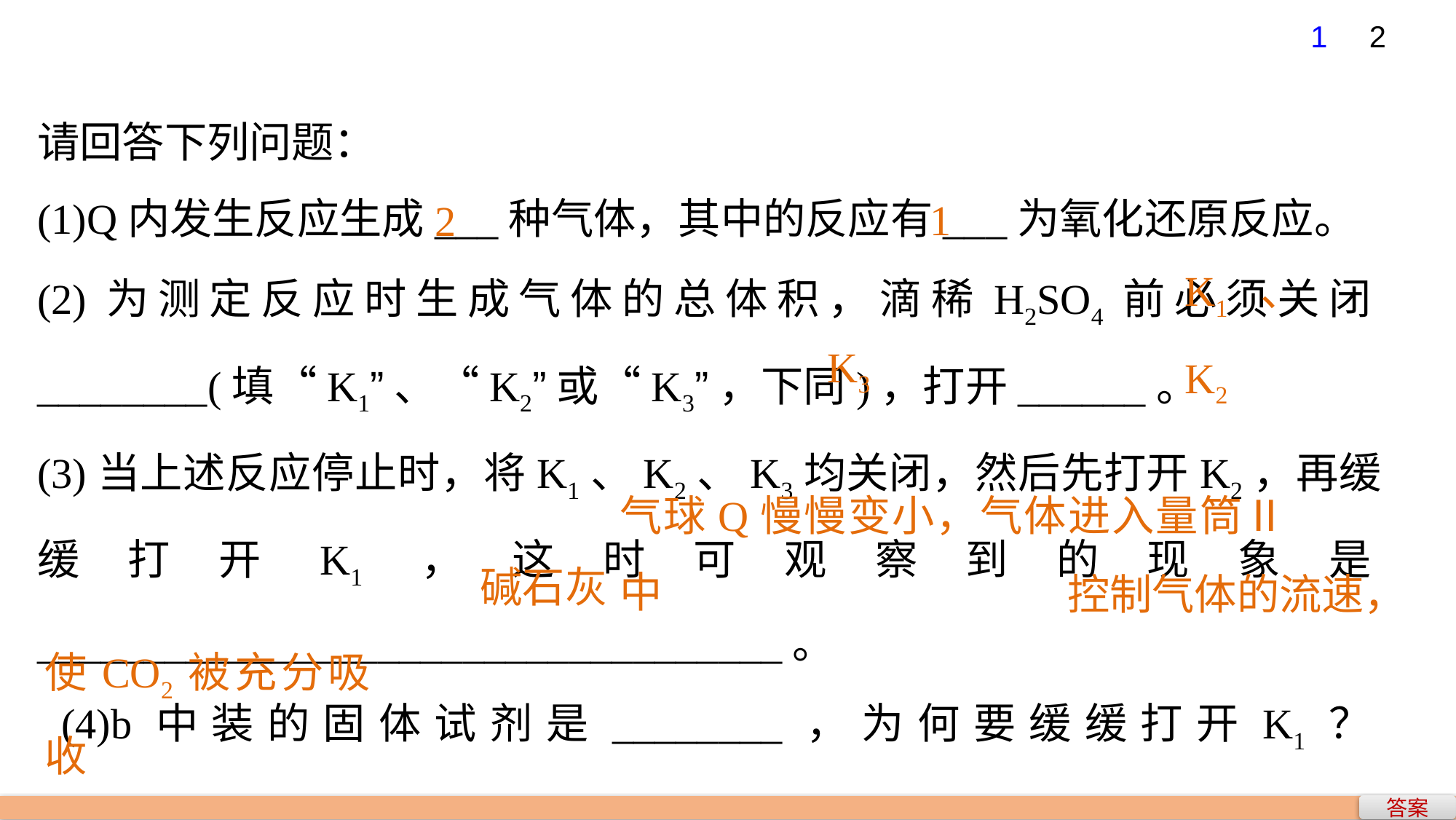

1
2
请回答下列问题：
(1)Q内发生反应生成___种气体，其中的反应有___为氧化还原反应。
(2)为测定反应时生成气体的总体积，滴稀H2SO4前必须关闭________(填“K1”、“K2”或“K3”，下同)，打开______。
(3)当上述反应停止时，将K1、K2、K3均关闭，然后先打开K2，再缓缓打开K1，这时可观察到的现象是___________________________________。
 (4)b中装的固体试剂是________，为何要缓缓打开K1？_______________
                                  。
1
2
K1、K2
K3
气球Q慢慢变小，气体进入量筒Ⅱ中
控制气体的流速，
碱石灰
使CO2被充分吸收
答案